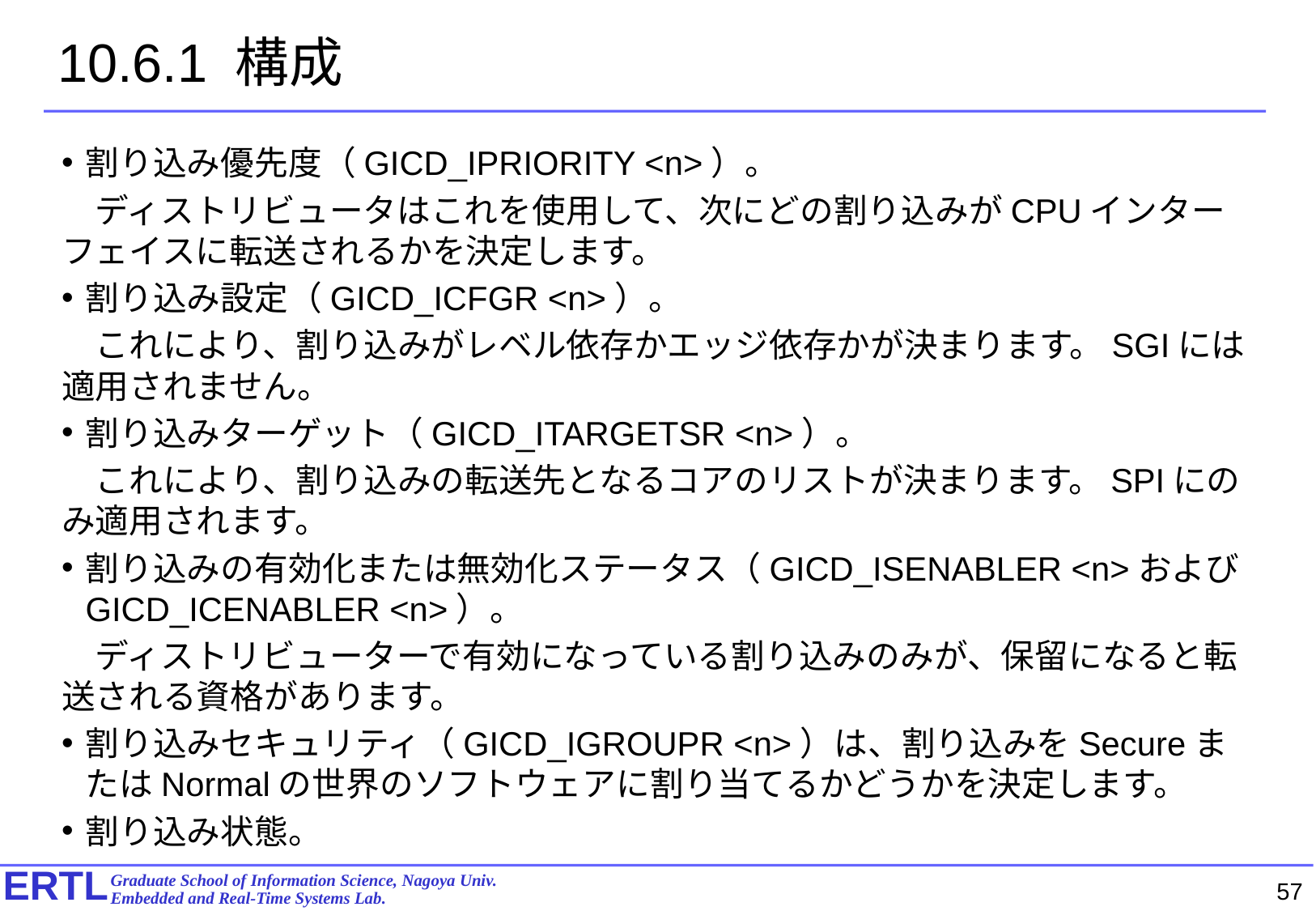

# 10.6.1 構成
割り込み優先度（GICD_IPRIORITY <n>）。
　ディストリビュータはこれを使用して、次にどの割り込みがCPUインターフェイスに転送されるかを決定します。
割り込み設定（GICD_ICFGR <n>）。
　これにより、割り込みがレベル依存かエッジ依存かが決まります。SGIには適用されません。
割り込みターゲット（GICD_ITARGETSR <n>）。
　これにより、割り込みの転送先となるコアのリストが決まります。SPIにのみ適用されます。
割り込みの有効化または無効化ステータス（GICD_ISENABLER <n>およびGICD_ICENABLER <n>）。
　ディストリビューターで有効になっている割り込みのみが、保留になると転送される資格があります。
割り込みセキュリティ（GICD_IGROUPR <n>）は、割り込みをSecureまたはNormalの世界のソフトウェアに割り当てるかどうかを決定します。
割り込み状態。

57